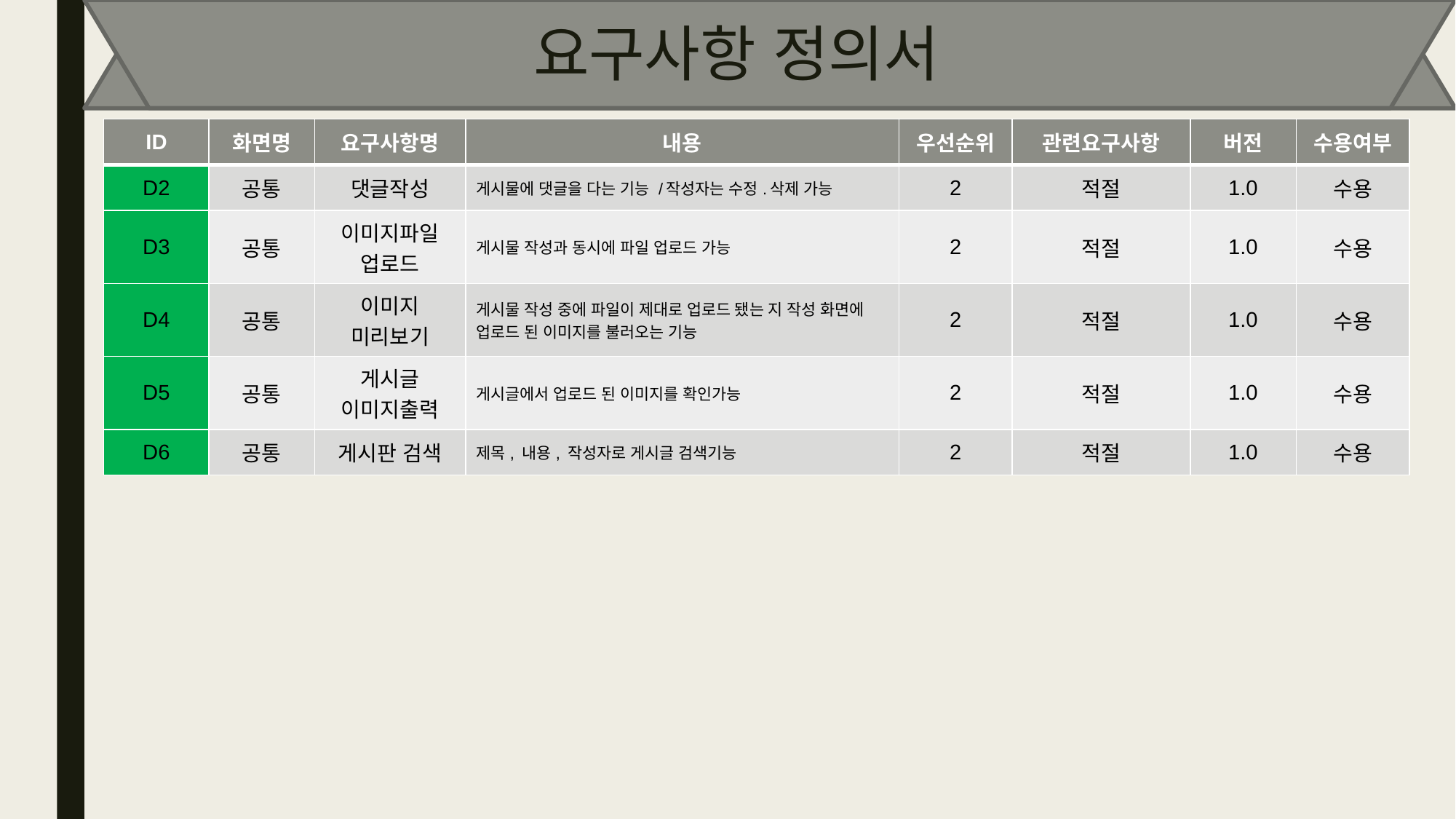

# 요구사항 정의서
| ID | 화면명 | 요구사항명 | 내용 | 우선순위 | 관련요구사항 | 버전 | 수용여부 |
| --- | --- | --- | --- | --- | --- | --- | --- |
| D2 | 공통 | 댓글작성 | 게시물에 댓글을 다는 기능 /작성자는 수정.삭제 가능 | 2 | 적절 | 1.0 | 수용 |
| D3 | 공통 | 이미지파일 업로드 | 게시물 작성과 동시에 파일 업로드 가능 | 2 | 적절 | 1.0 | 수용 |
| D4 | 공통 | 이미지 미리보기 | 게시물 작성 중에 파일이 제대로 업로드 됐는 지 작성 화면에 업로드 된 이미지를 불러오는 기능 | 2 | 적절 | 1.0 | 수용 |
| D5 | 공통 | 게시글 이미지출력 | 게시글에서 업로드 된 이미지를 확인가능 | 2 | 적절 | 1.0 | 수용 |
| D6 | 공통 | 게시판 검색 | 제목, 내용, 작성자로 게시글 검색기능 | 2 | 적절 | 1.0 | 수용 |